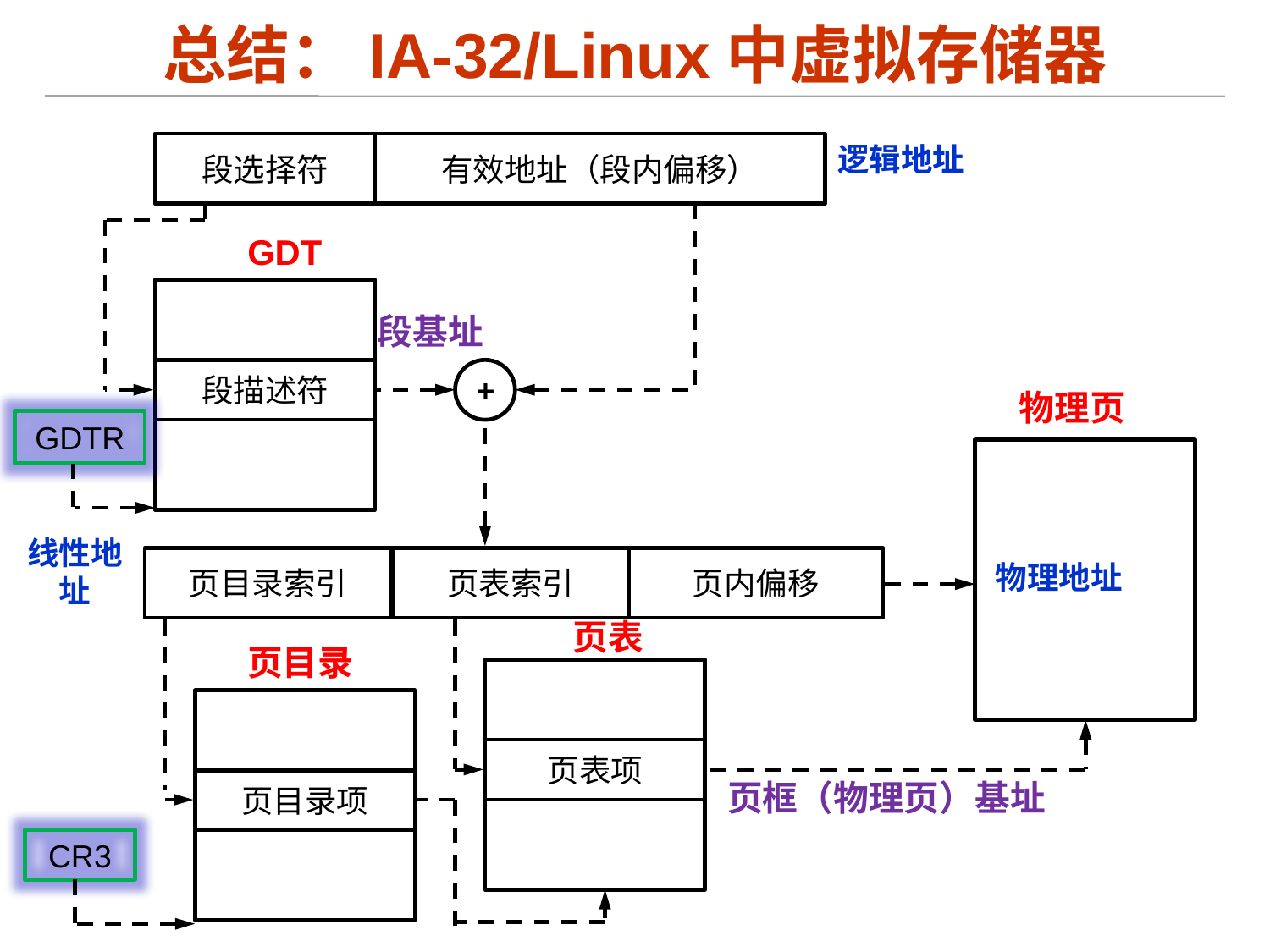

# 总结：IA-32/Linux中虚拟存储器
段选择符
有效地址（段内偏移）
逻辑地址
GDT

段基址
段描述符
+
物理页
GDTR

线性地址
页目录索引
页表索引
页内偏移
物理地址
页表
页目录

页表项
页框（物理页）基址
页目录项
CR3